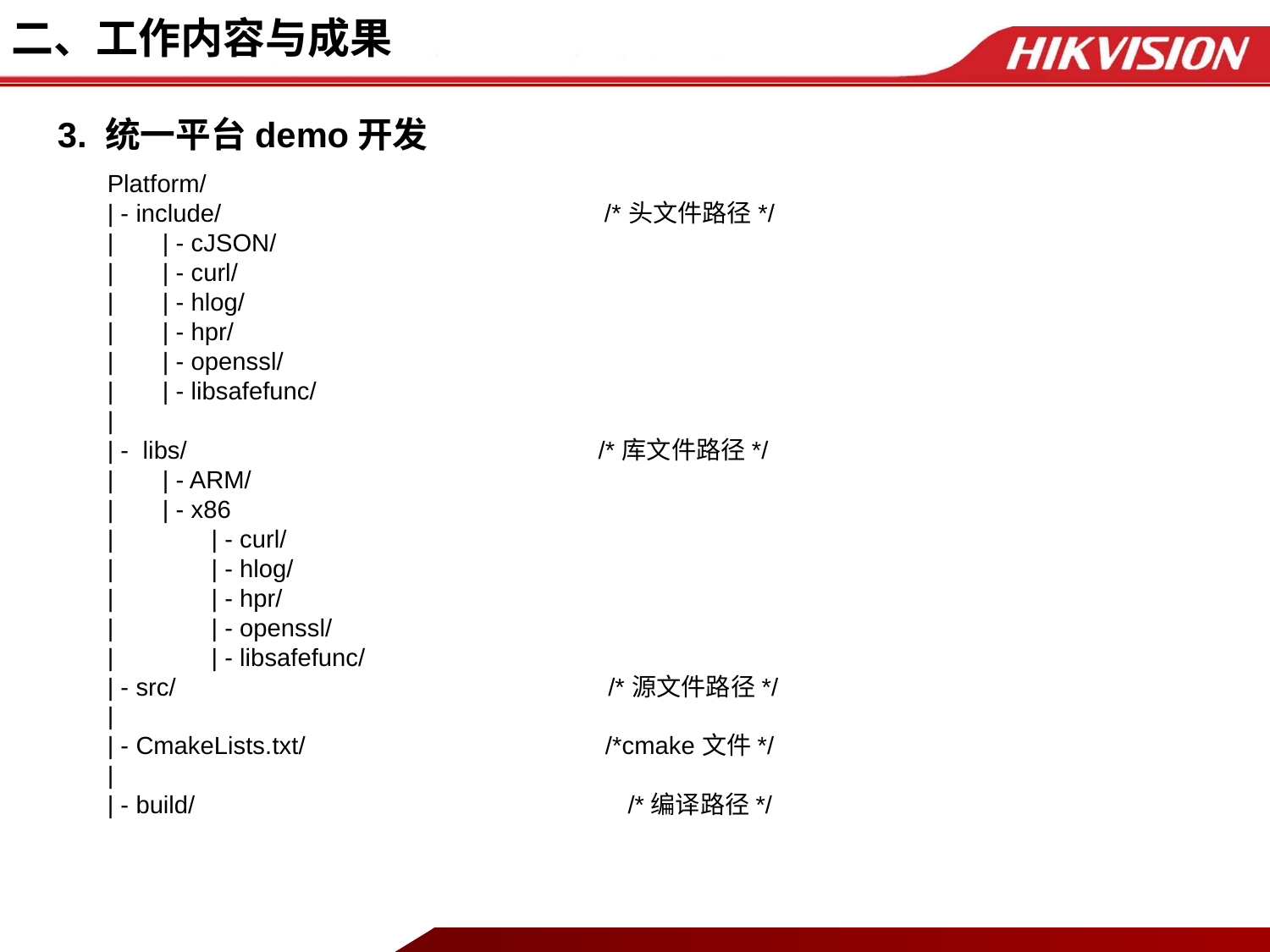

# 二、工作内容与成果
3. 统一平台demo开发
Platform/
| - include/                                                       /*头文件路径*/
|       | - cJSON/
|       | - curl/
|       | - hlog/
|       | - hpr/
|       | - openssl/
|       | - libsafefunc/
|
| -  libs/                                                           /*库文件路径*/
|       | - ARM/
|       | - x86
|              | - curl/
|              | - hlog/
|              | - hpr/
|              | - openssl/
|              | - libsafefunc/
| - src/                                                              /*源文件路径*/
|
| - CmakeLists.txt/                                           /*cmake文件*/
|
| - build/			                    /*编译路径*/